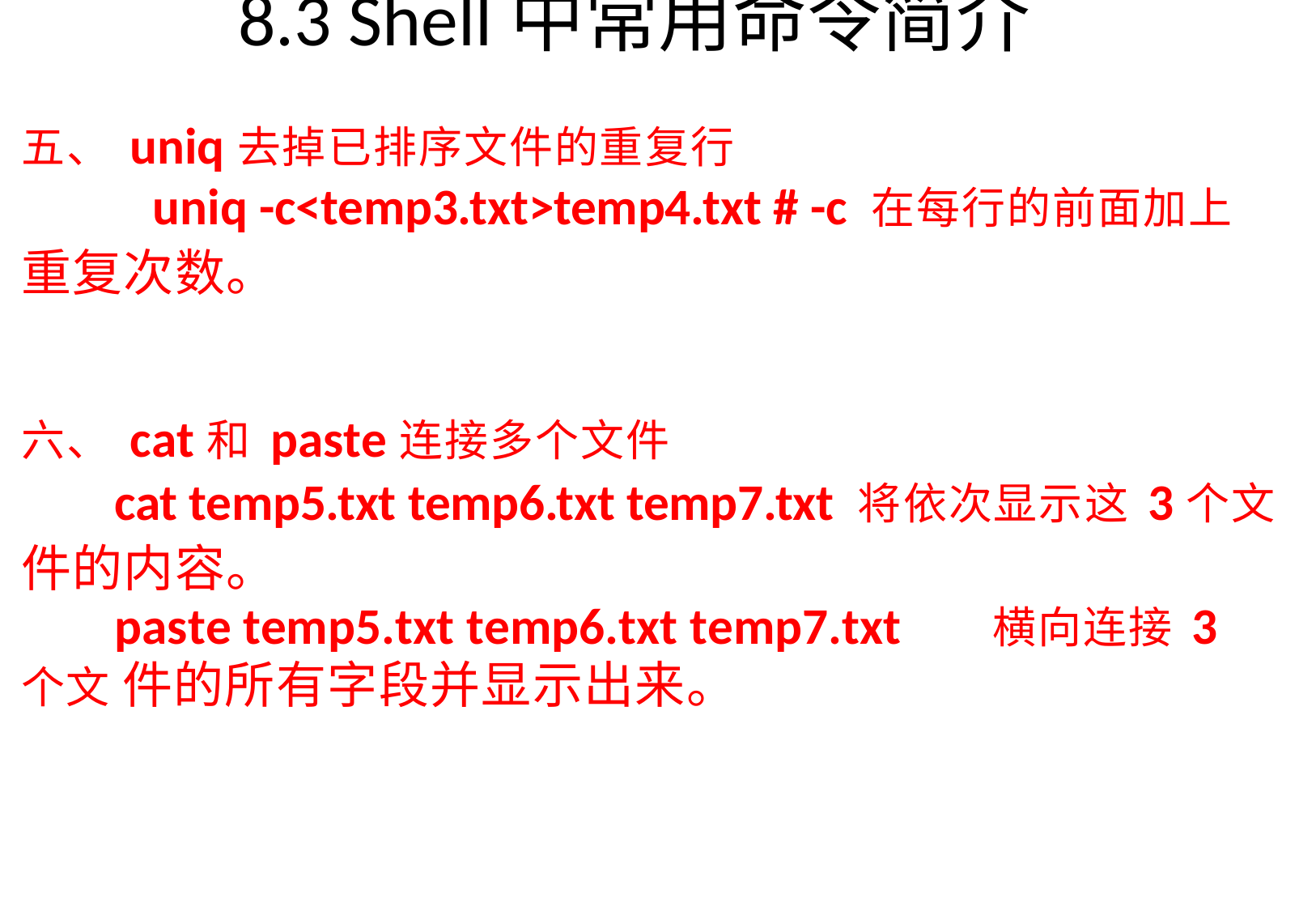

# 8.3 Shell中常用命令简介
五、uniq去掉已排序文件的重复行
uniq -c<temp3.txt>temp4.txt # -c 在每行的前面加上
重复次数。

六、cat和paste连接多个文件
cat temp5.txt temp6.txt temp7.txt 将依次显示这3个文 件的内容。
paste temp5.txt temp6.txt temp7.txt	横向连接3个文 件的所有字段并显示出来。